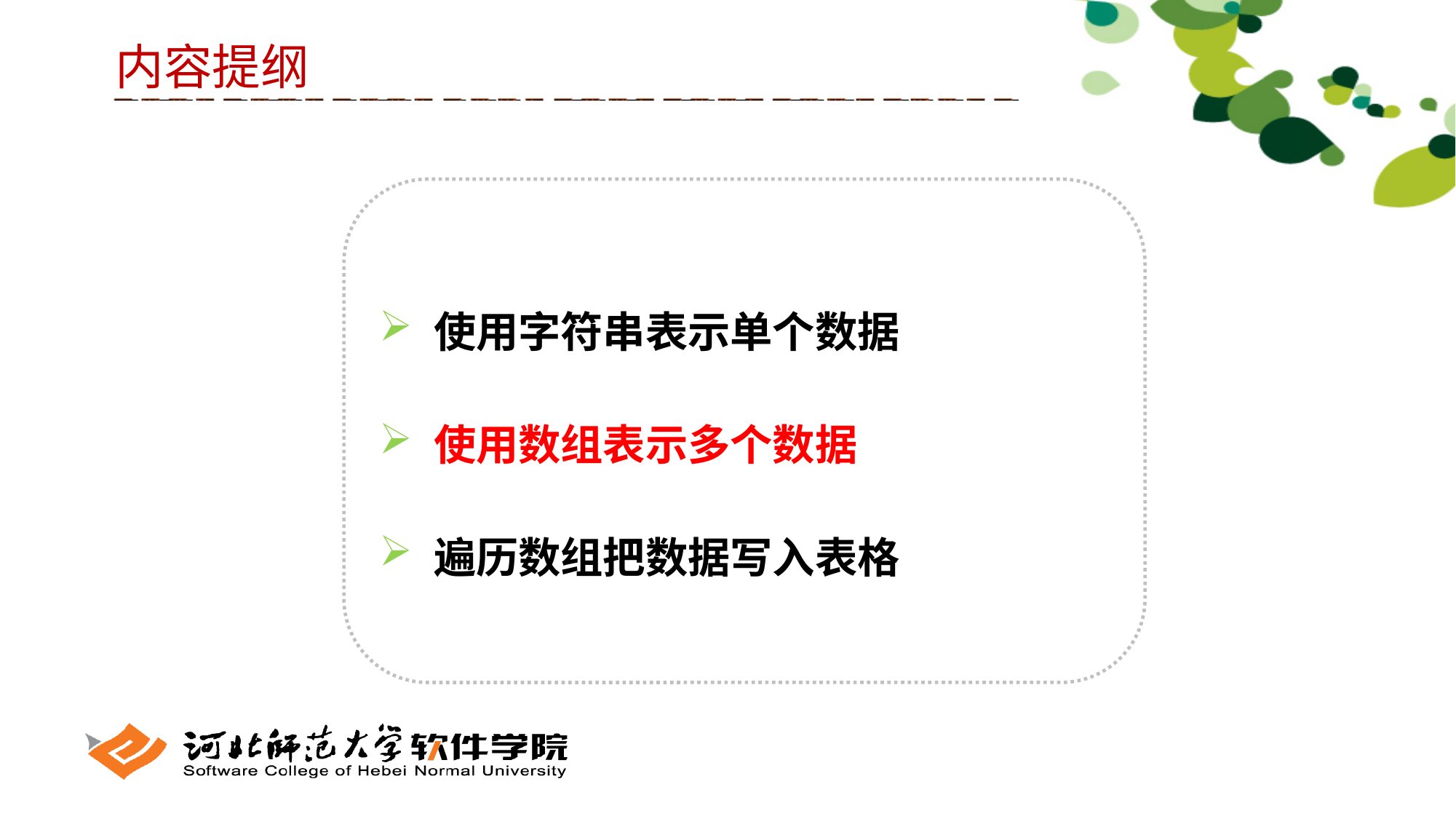

内容提纲
使用字符串表示单个数据
使用数组表示多个数据
遍历数组把数据写入表格